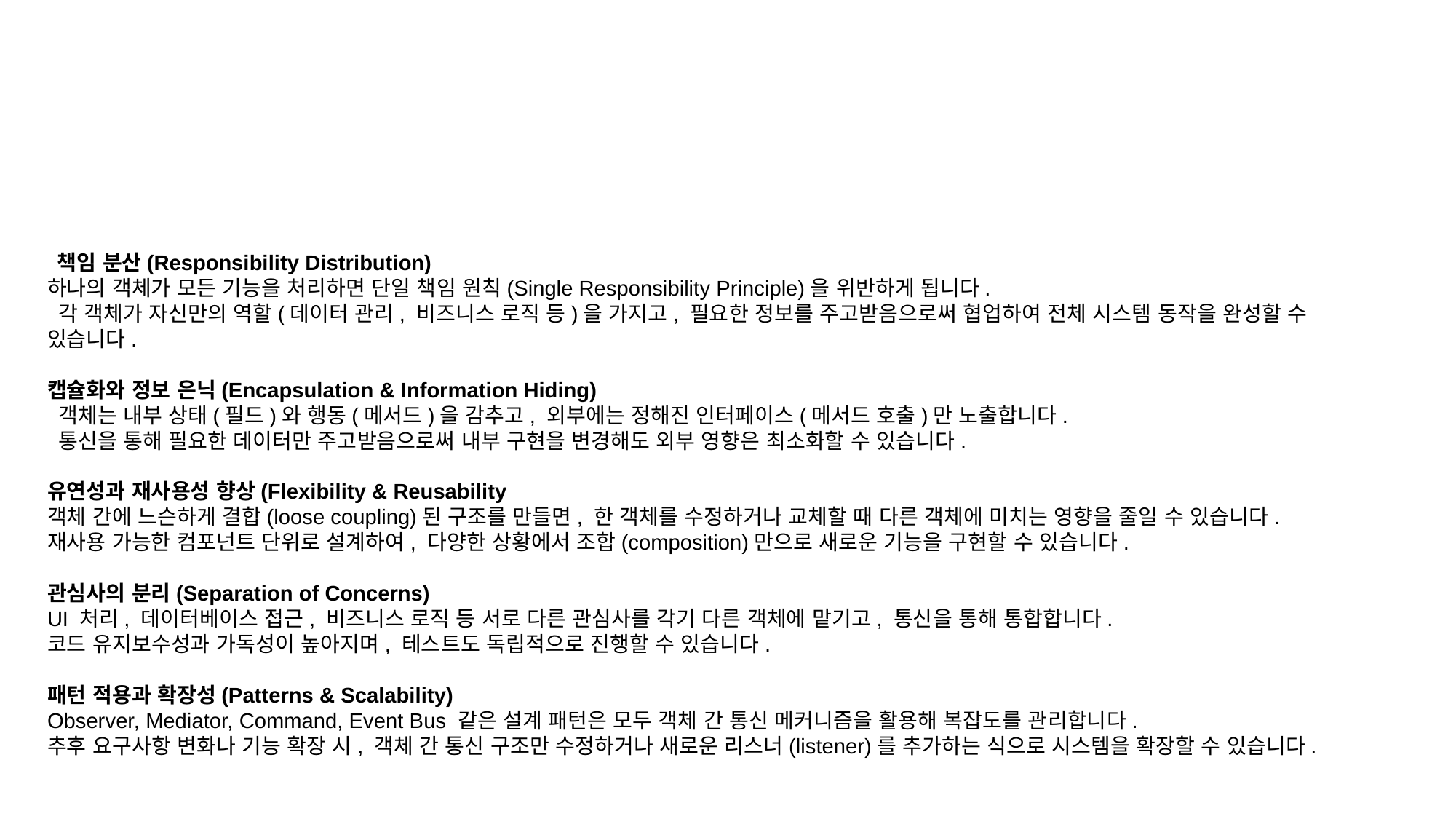

#
 책임 분산(Responsibility Distribution)
하나의 객체가 모든 기능을 처리하면 단일 책임 원칙(Single Responsibility Principle)을 위반하게 됩니다.
 각 객체가 자신만의 역할(데이터 관리, 비즈니스 로직 등)을 가지고, 필요한 정보를 주고받음으로써 협업하여 전체 시스템 동작을 완성할 수 있습니다.

캡슐화와 정보 은닉(Encapsulation & Information Hiding)
 객체는 내부 상태(필드)와 행동(메서드)을 감추고, 외부에는 정해진 인터페이스(메서드 호출)만 노출합니다.
 통신을 통해 필요한 데이터만 주고받음으로써 내부 구현을 변경해도 외부 영향은 최소화할 수 있습니다.

유연성과 재사용성 향상(Flexibility & Reusability
객체 간에 느슨하게 결합(loose coupling)된 구조를 만들면, 한 객체를 수정하거나 교체할 때 다른 객체에 미치는 영향을 줄일 수 있습니다.
재사용 가능한 컴포넌트 단위로 설계하여, 다양한 상황에서 조합(composition)만으로 새로운 기능을 구현할 수 있습니다.

관심사의 분리(Separation of Concerns)
UI 처리, 데이터베이스 접근, 비즈니스 로직 등 서로 다른 관심사를 각기 다른 객체에 맡기고, 통신을 통해 통합합니다.
코드 유지보수성과 가독성이 높아지며, 테스트도 독립적으로 진행할 수 있습니다.

패턴 적용과 확장성(Patterns & Scalability)
Observer, Mediator, Command, Event Bus 같은 설계 패턴은 모두 객체 간 통신 메커니즘을 활용해 복잡도를 관리합니다.
추후 요구사항 변화나 기능 확장 시, 객체 간 통신 구조만 수정하거나 새로운 리스너(listener)를 추가하는 식으로 시스템을 확장할 수 있습니다.